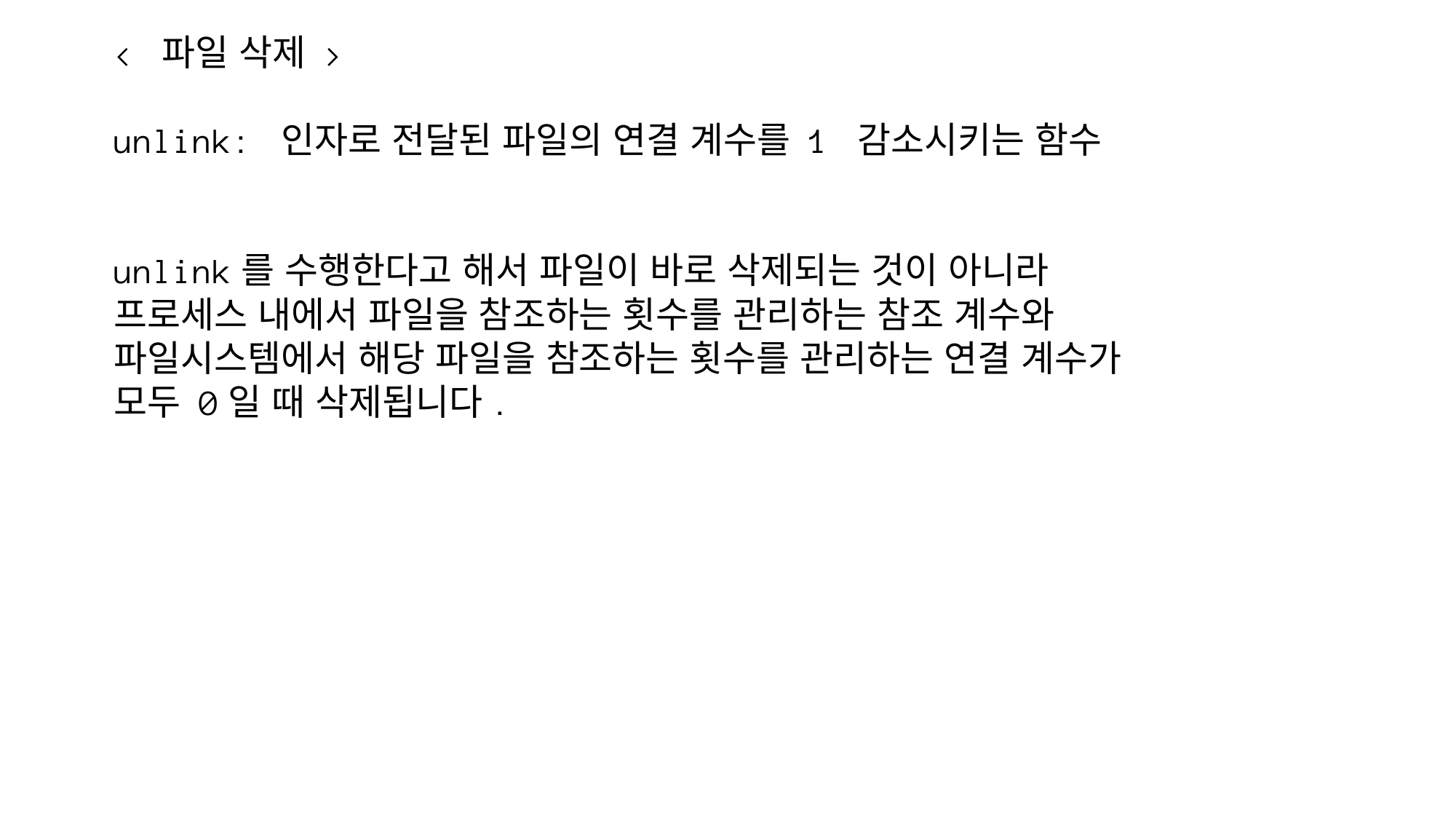

< 파일 삭제 >

unlink: 인자로 전달된 파일의 연결 계수를 1 감소시키는 함수

unlink를 수행한다고 해서 파일이 바로 삭제되는 것이 아니라
프로세스 내에서 파일을 참조하는 횟수를 관리하는 참조 계수와
파일시스템에서 해당 파일을 참조하는 횟수를 관리하는 연결 계수가
모두 0일 때 삭제됩니다.